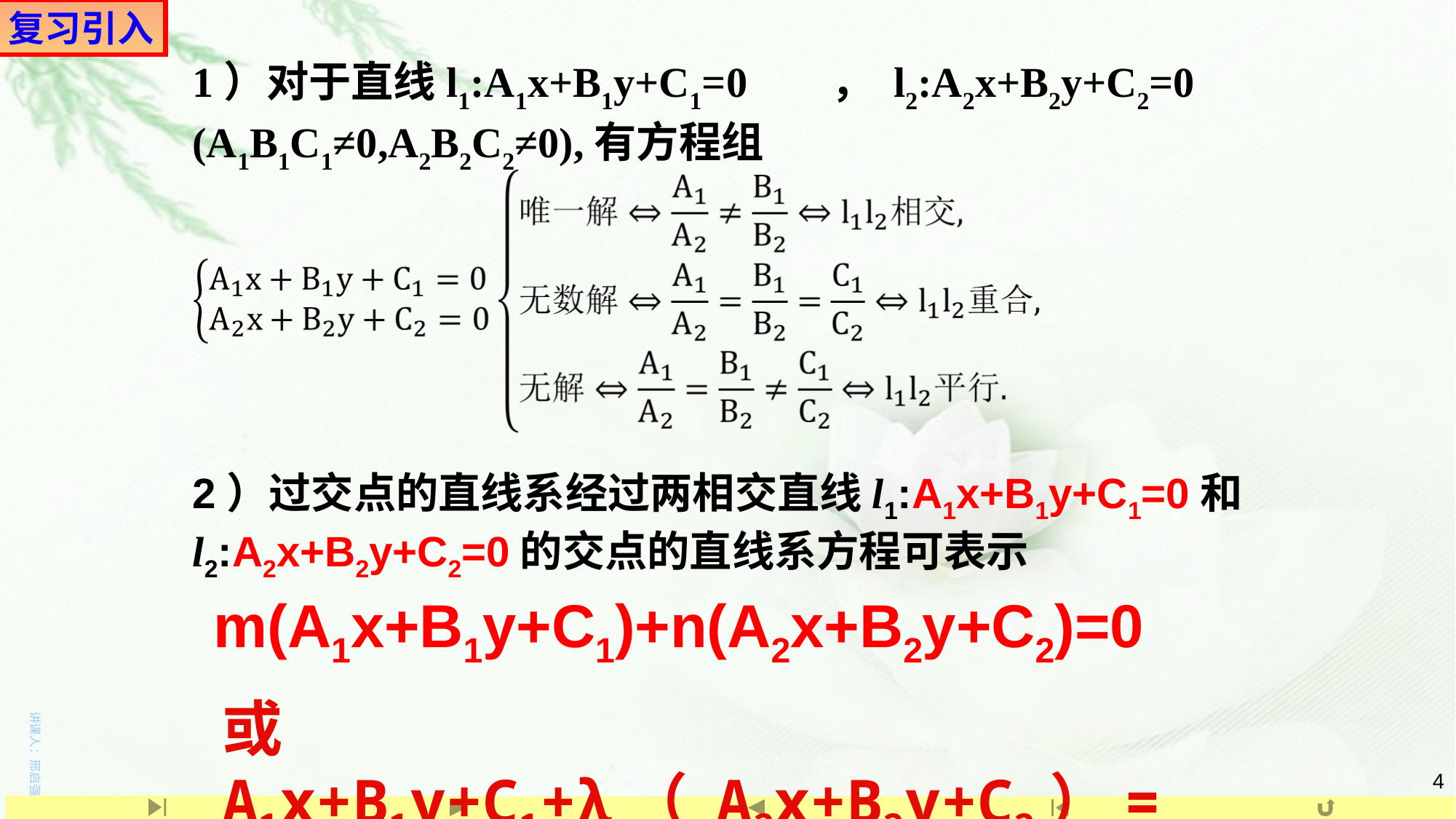

复习引入
1）对于直线l1:A1x+B1y+C1=0       ， l2:A2x+B2y+C2=0
(A1B1C1≠0,A2B2C2≠0),有方程组

2）过交点的直线系经过两相交直线l1:A1x+B1y+C1=0和l2:A2x+B2y+C2=0的交点的直线系方程可表示

m(A1x+B1y+C1)+n(A2x+B2y+C2)=0
或A1x+B1y+C1+λ（ A2x+B2y+C2）=0